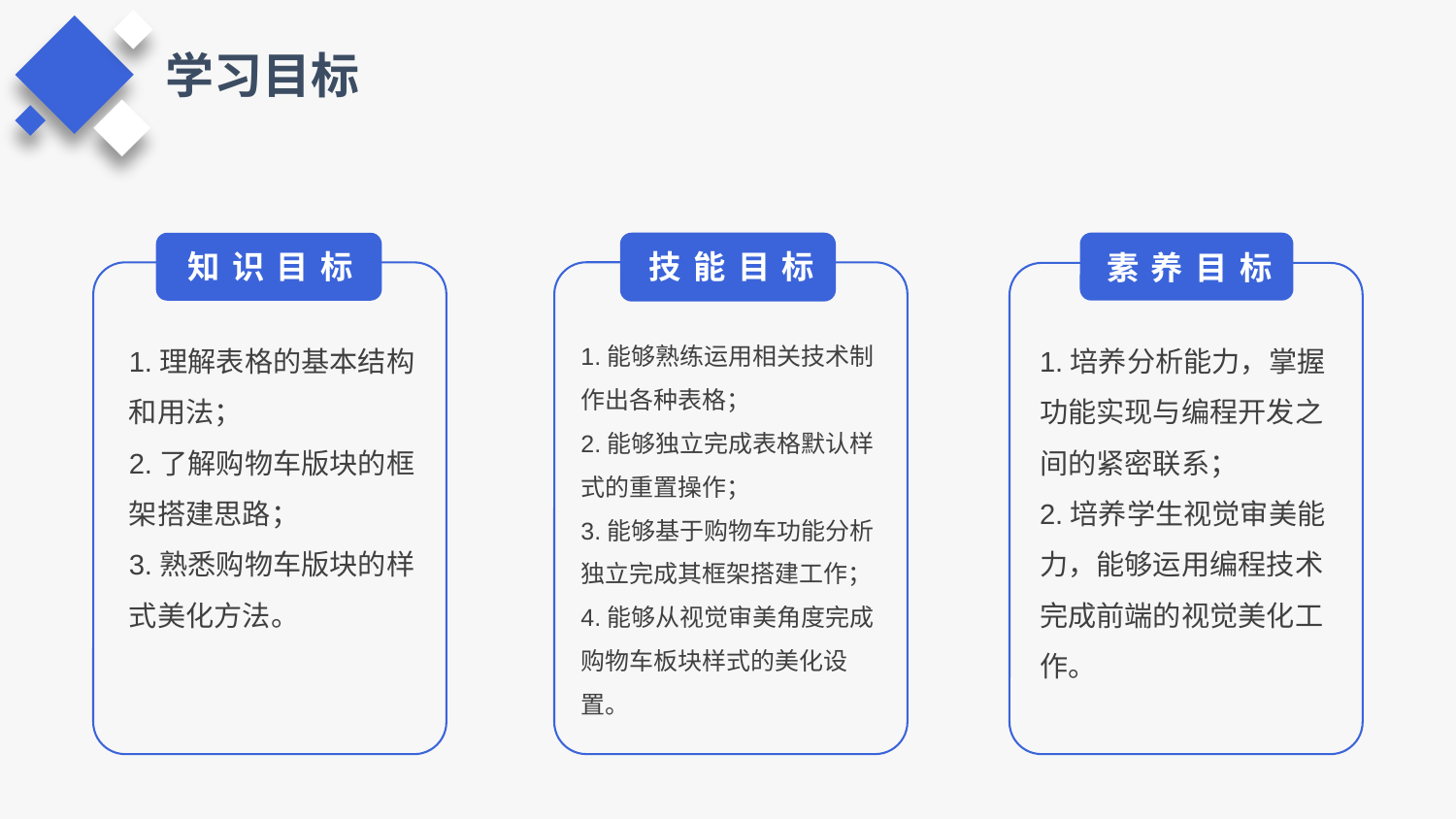

学习目标

素养目标

1.培养分析能力，掌握功能实现与编程开发之间的紧密联系；
2.培养学生视觉审美能力，能够运用编程技术完成前端的视觉美化工作。

技能目标

1.能够熟练运用相关技术制作出各种表格；
2.能够独立完成表格默认样式的重置操作；
3.能够基于购物车功能分析独立完成其框架搭建工作；
4.能够从视觉审美角度完成购物车板块样式的美化设置。

知识目标

1.理解表格的基本结构和用法；
2.了解购物车版块的框架搭建思路；
3.熟悉购物车版块的样式美化方法。